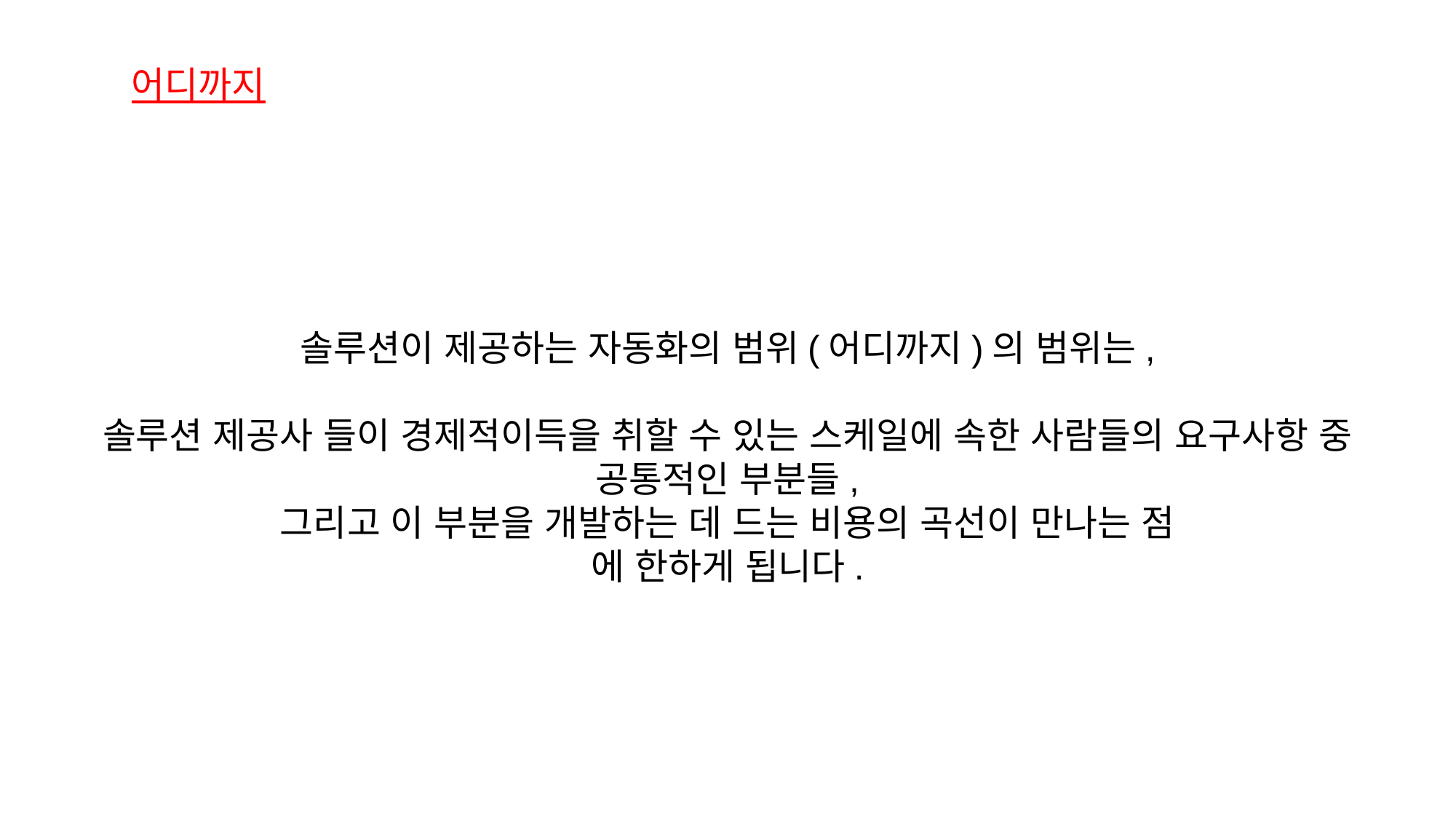

어디까지
솔루션이 제공하는 자동화의 범위(어디까지)의 범위는,

솔루션 제공사 들이 경제적이득을 취할 수 있는 스케일에 속한 사람들의 요구사항 중
공통적인 부분들,
그리고 이 부분을 개발하는 데 드는 비용의 곡선이 만나는 점
에 한하게 됩니다.